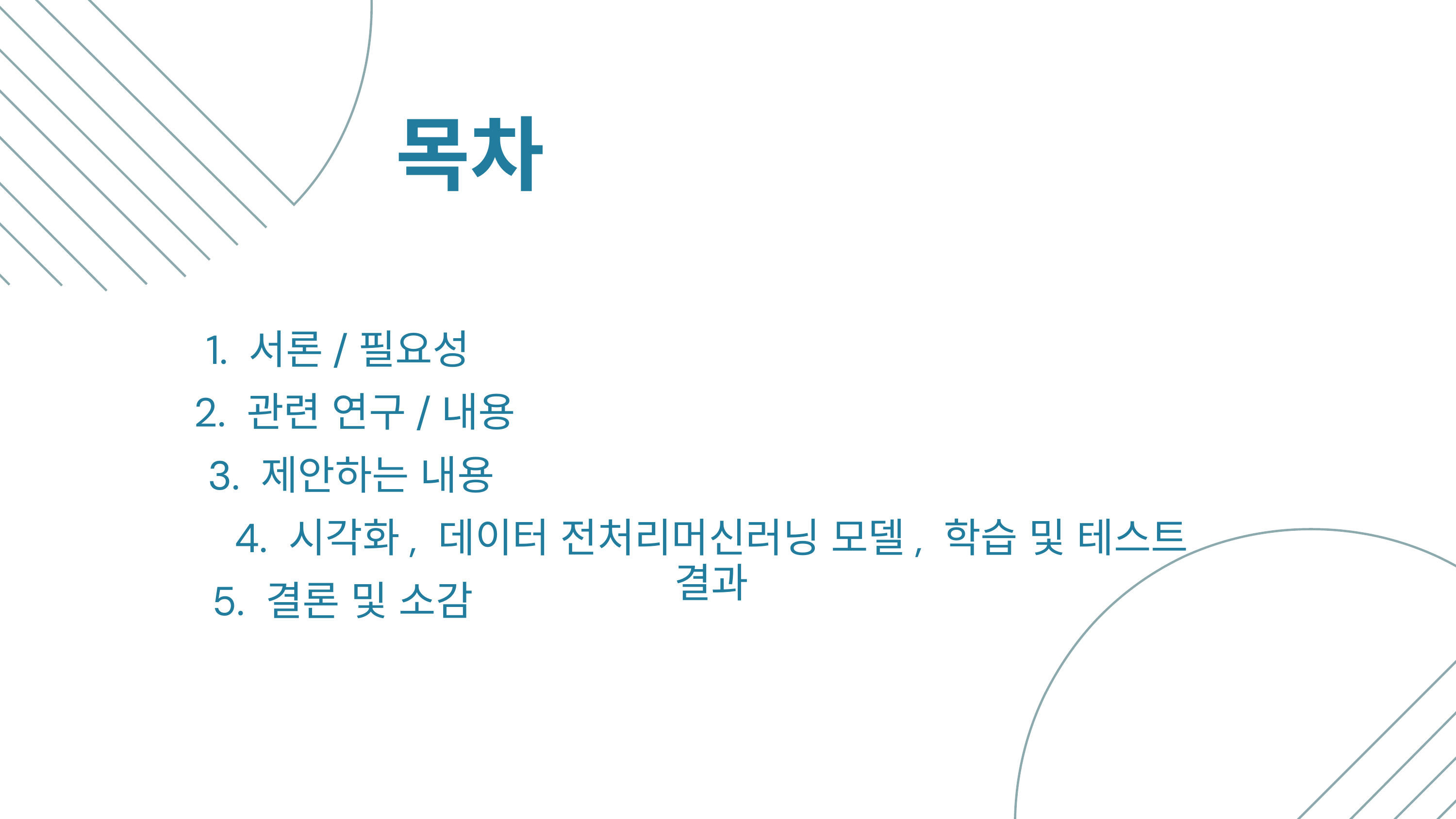

목차
1. 서론/필요성
2. 관련 연구/내용
3. 제안하는 내용
4. 시각화, 데이터 전처리머신러닝 모델, 학습 및 테스트 결과

5. 결론 및 소감